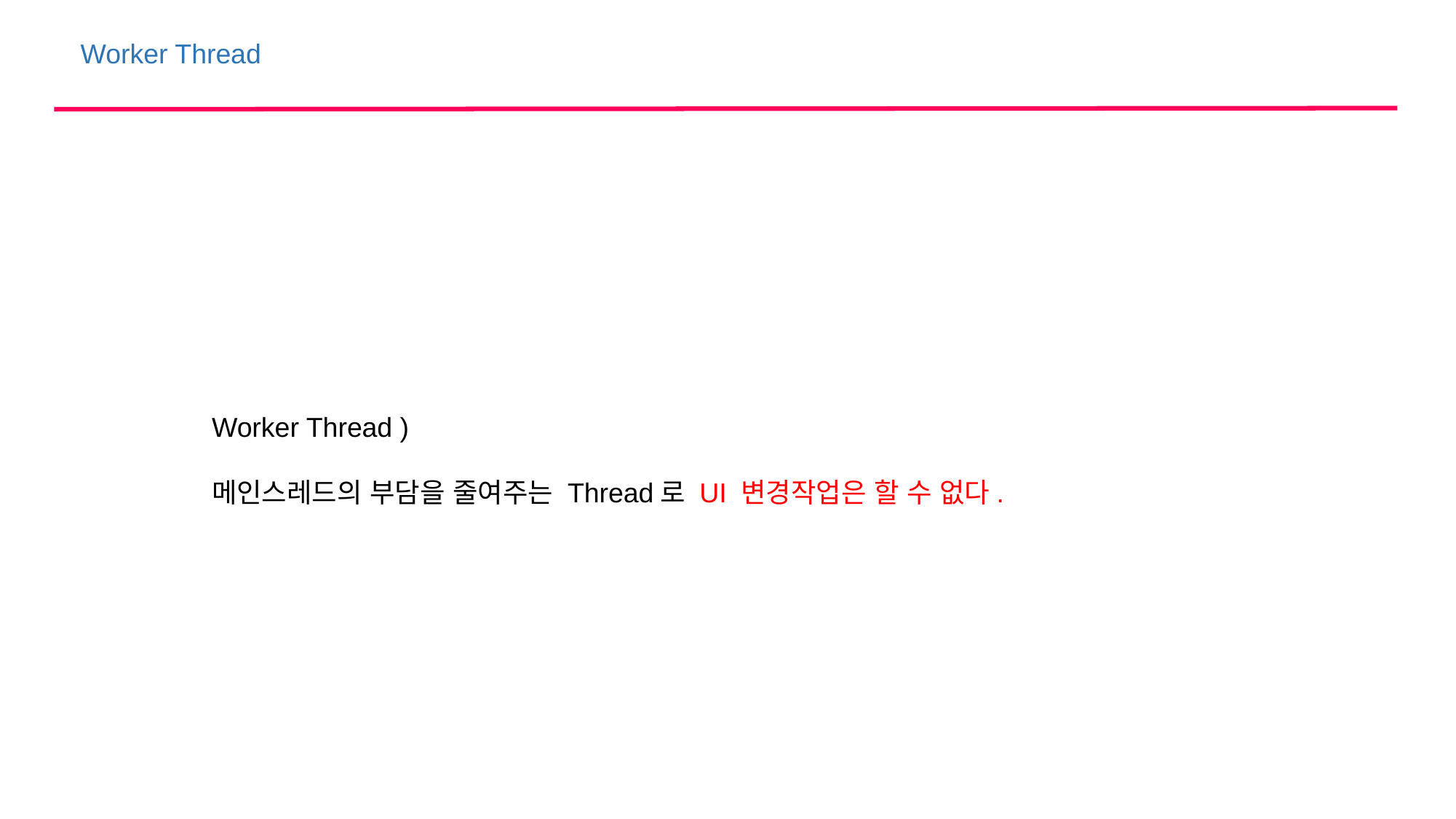

Worker Thread
Worker Thread )
메인스레드의 부담을 줄여주는 Thread로 UI 변경작업은 할 수 없다.